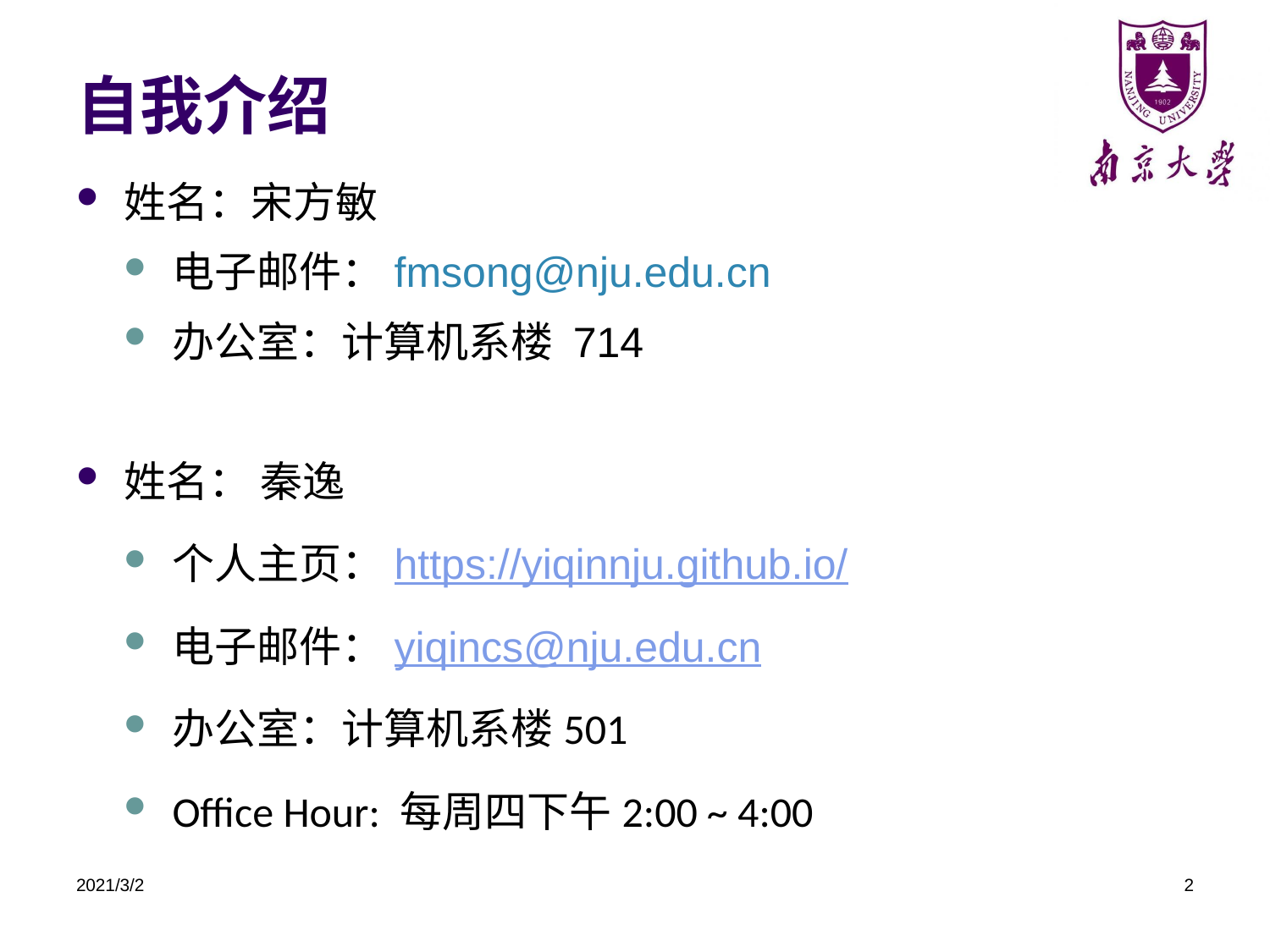

# 自我介绍
姓名：宋方敏
电子邮件：fmsong@nju.edu.cn
办公室：计算机系楼 714

姓名： 秦逸
个人主页：https://yiqinnju.github.io/
电子邮件：yiqincs@nju.edu.cn
办公室：计算机系楼501
Office Hour: 每周四下午2:00 ~ 4:00

2021/3/2
2